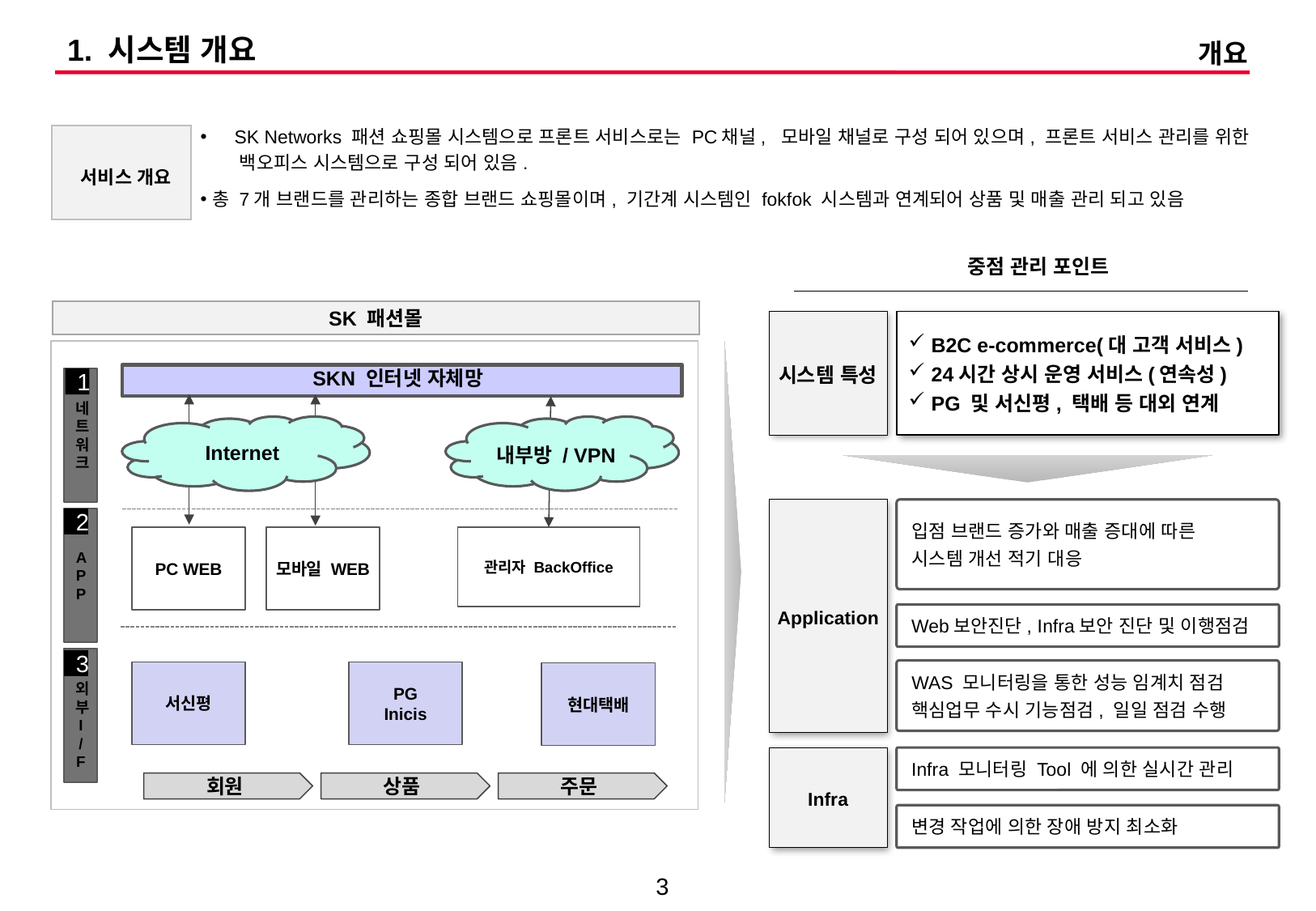

# 1. 시스템 개요
개요
 SK Networks 패션 쇼핑몰 시스템으로 프론트 서비스로는 PC채널,  모바일 채널로 구성 되어 있으며, 프론트 서비스 관리를 위한
  백오피스 시스템으로 구성 되어 있음.
총 7개 브랜드를 관리하는 종합 브랜드 쇼핑몰이며, 기간계 시스템인 fokfok 시스템과 연계되어 상품 및 매출 관리 되고 있음
 서비스 개요
중점 관리 포인트
SK 패션몰
시스템 특성
B2C e-commerce(대 고객 서비스)
24시간 상시 운영 서비스(연속성)
PG 및 서신평, 택배 등 대외 연계

SKN 인터넷 자체망

네
트
워
크
1

Internet
내부방 / VPN

입점 브랜드 증가와 매출 증대에 따른
시스템 개선 적기 대응
Application
APP
2
관리자 BackOffice
PC WEB
모바일 WEB

Web보안진단, Infra보안 진단 및 이행점검

외
부
I
/
F
3
WAS 모니터링을 통한 성능 임계치 점검
핵심업무 수시 기능점검, 일일 점검 수행
서신평
PG
Inicis
현대택배
Infra
Infra 모니터링 Tool 에 의한 실시간 관리
회원
상품
주문
변경 작업에 의한 장애 방지 최소화